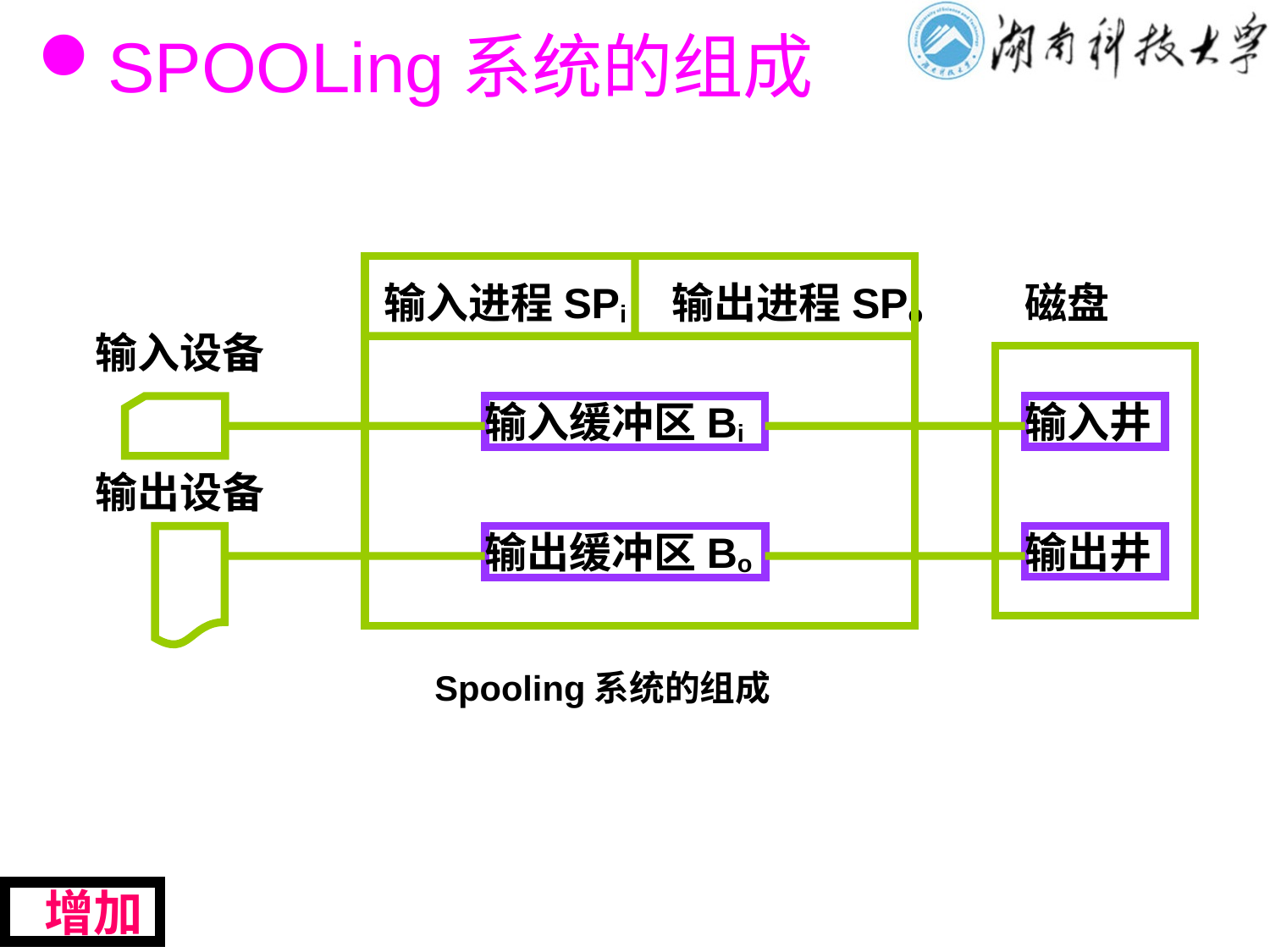

# SPOOLing系统的组成

输入进程SPi   输出进程SPo
磁盘
输入设备

输入缓冲区Bi
输入井

输出设备

输出缓冲区Bo
输出井

 Spooling系统的组成
 增加